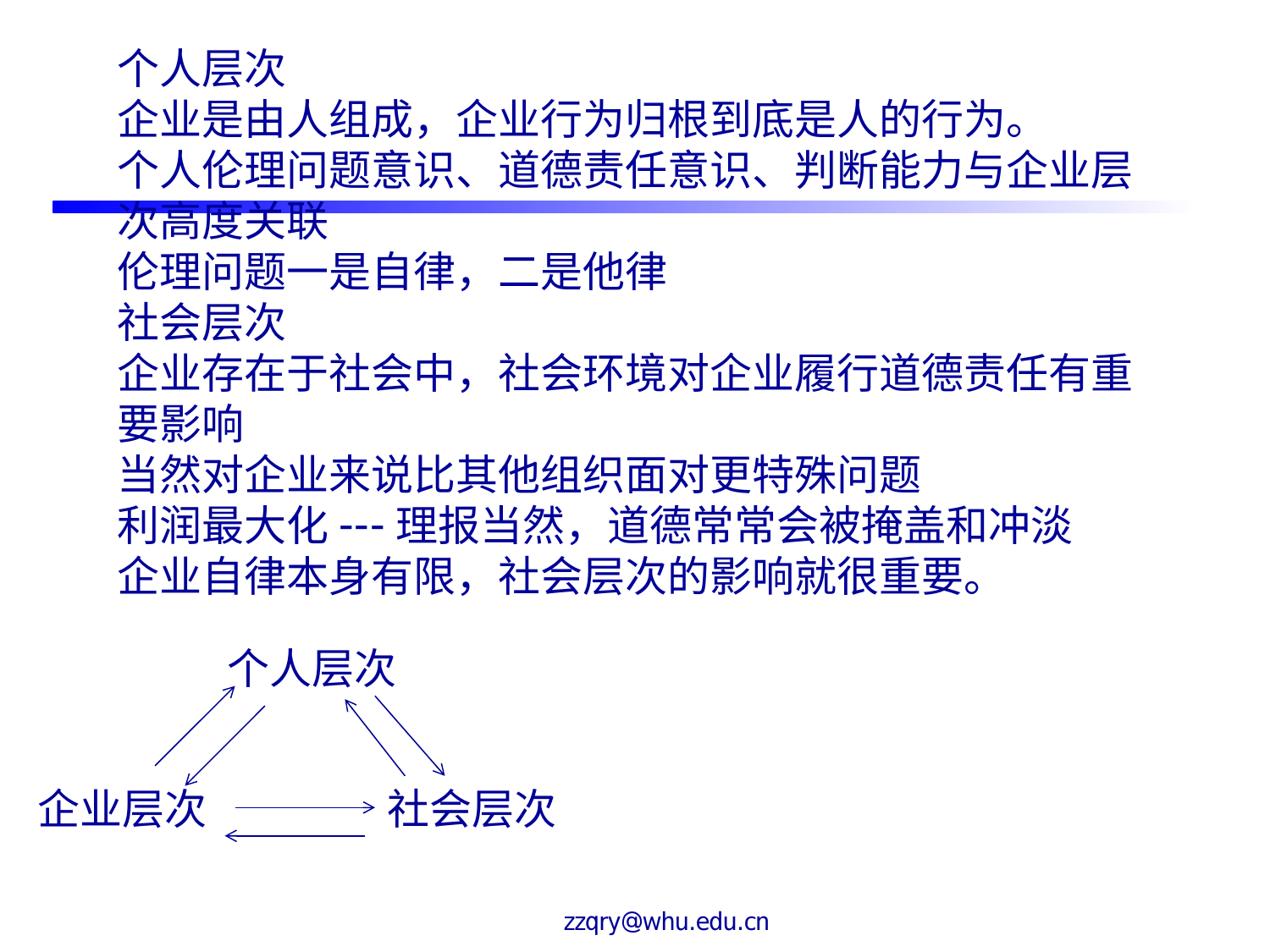

个人层次
企业是由人组成，企业行为归根到底是人的行为。
个人伦理问题意识、道德责任意识、判断能力与企业层次高度关联
伦理问题一是自律，二是他律
社会层次
企业存在于社会中，社会环境对企业履行道德责任有重要影响
当然对企业来说比其他组织面对更特殊问题
利润最大化---理报当然，道德常常会被掩盖和冲淡
企业自律本身有限，社会层次的影响就很重要。
个人层次
企业层次
社会层次

zzqry@whu.edu.cn
13